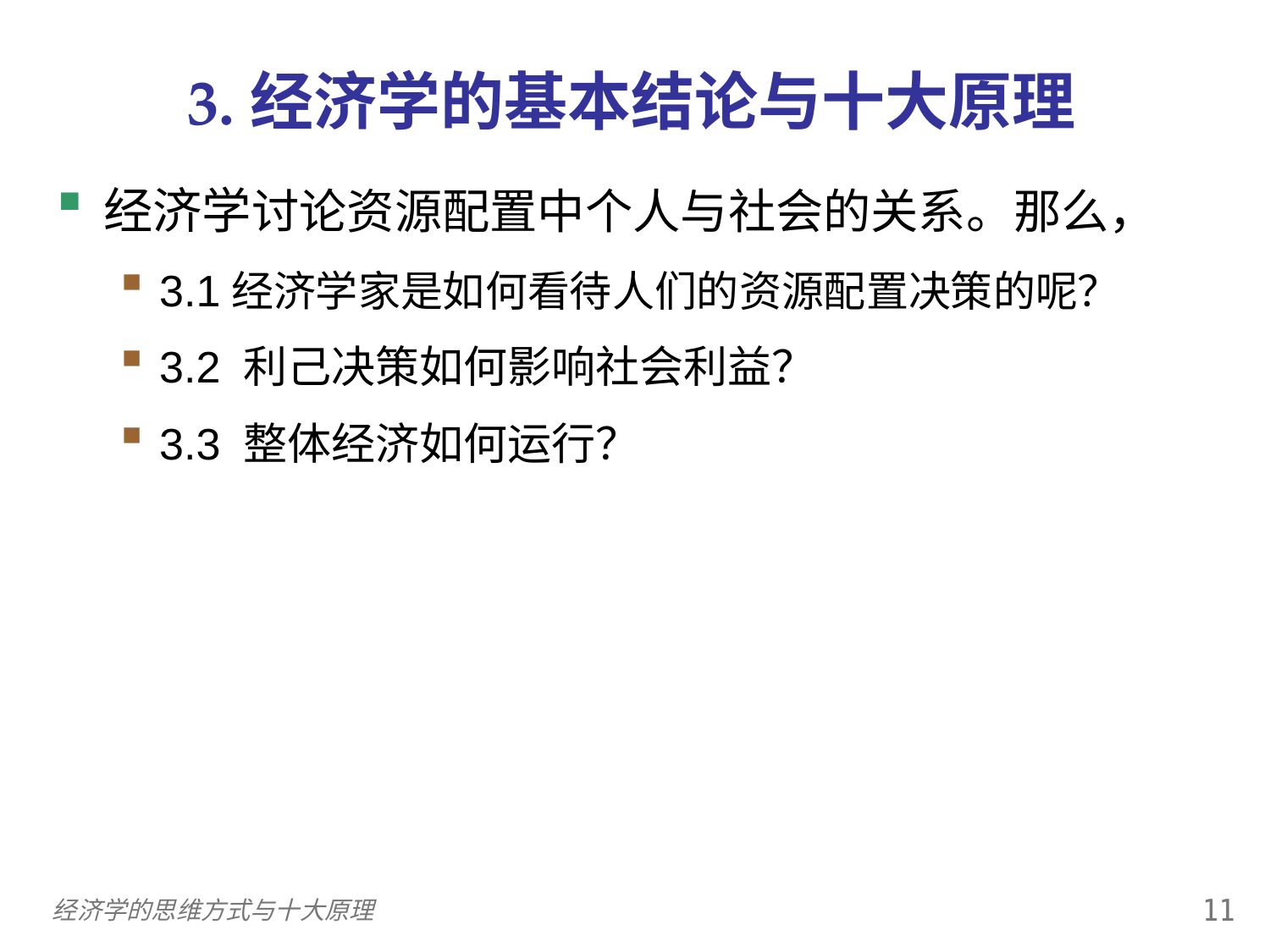

0
# 3.经济学的基本结论与十大原理
经济学讨论资源配置中个人与社会的关系。那么，
3.1经济学家是如何看待人们的资源配置决策的呢？
3.2 利己决策如何影响社会利益？
3.3 整体经济如何运行？

11
经济学的思维方式与十大原理